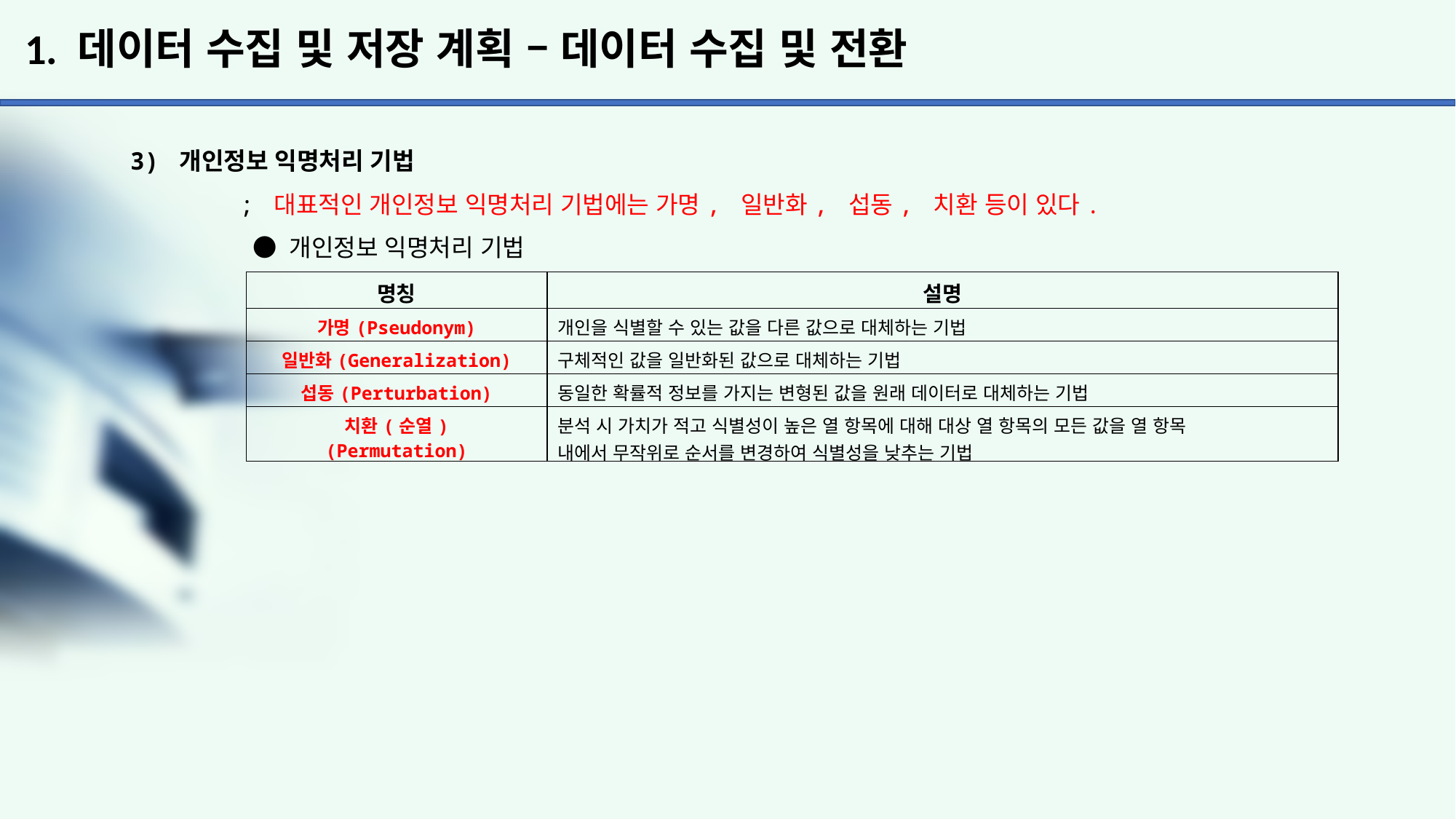

# 1. 데이터 수집 및 저장 계획 – 데이터 수집 및 전환
3) 개인정보 익명처리 기법
	; 대표적인 개인정보 익명처리 기법에는 가명, 일반화, 섭동, 치환 등이 있다.
	  ● 개인정보 익명처리 기법
| 명칭 | 설명 |
| --- | --- |
| 가명(Pseudonym) | 개인을 식별할 수 있는 값을 다른 값으로 대체하는 기법 |
| 일반화(Generalization) | 구체적인 값을 일반화된 값으로 대체하는 기법 |
| 섭동(Perturbation) | 동일한 확률적 정보를 가지는 변형된 값을 원래 데이터로 대체하는 기법 |
| 치환(순열) (Permutation) | 분석 시 가치가 적고 식별성이 높은 열 항목에 대해 대상 열 항목의 모든 값을 열 항목 내에서 무작위로 순서를 변경하여 식별성을 낮추는 기법 |